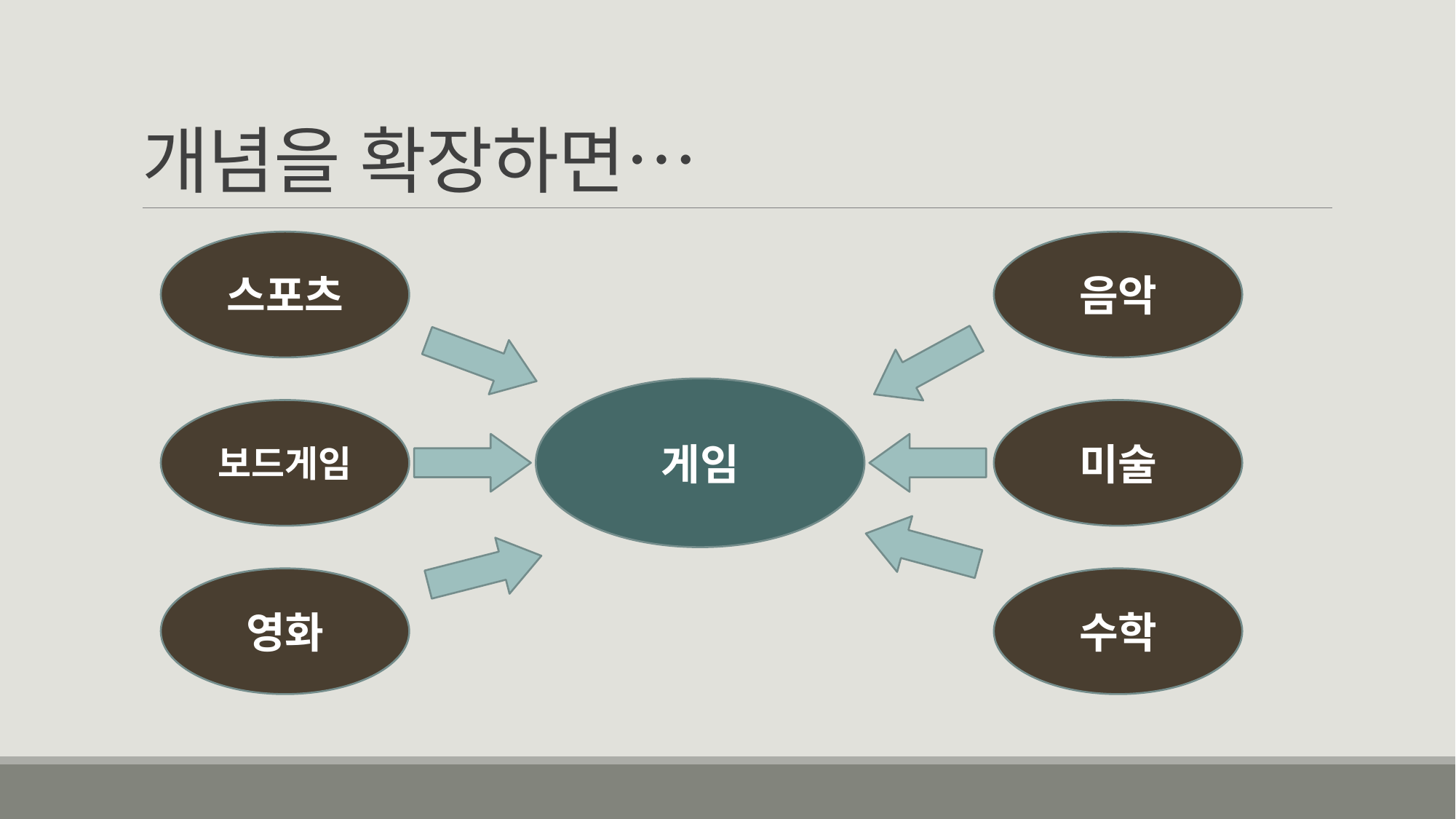

# 개념을 확장하면…
음악
스포츠

게임
미술
보드게임

수학
영화